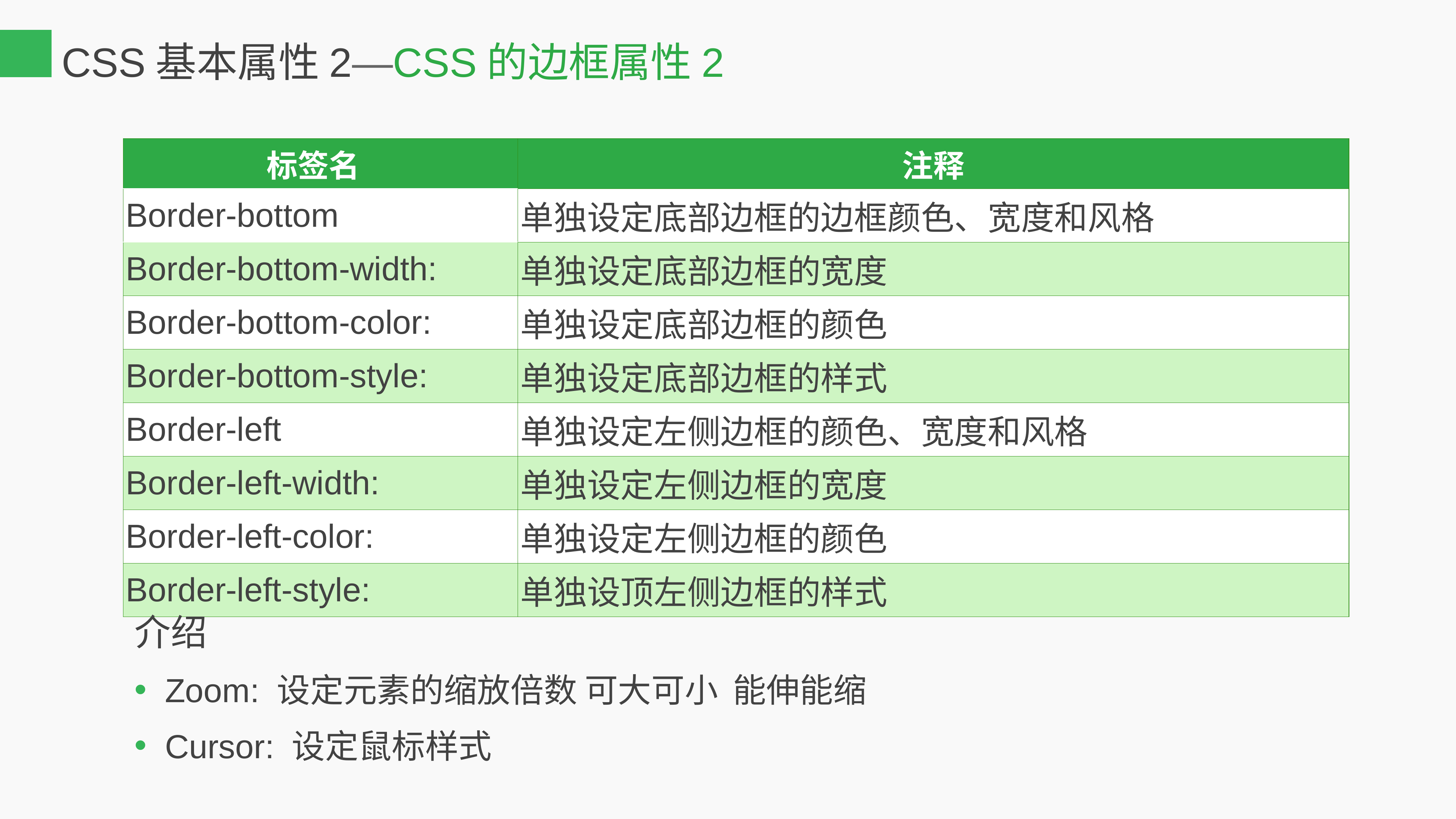

# CSS基本属性2—CSS的边框属性2
| 标签名 | 注释 |
| --- | --- |
| Border-bottom | 单独设定底部边框的边框颜色、宽度和风格 |
| Border-bottom-width: | 单独设定底部边框的宽度 |
| Border-bottom-color: | 单独设定底部边框的颜色 |
| Border-bottom-style: | 单独设定底部边框的样式 |
| Border-left | 单独设定左侧边框的颜色、宽度和风格 |
| Border-left-width: | 单独设定左侧边框的宽度 |
| Border-left-color: | 单独设定左侧边框的颜色 |
| Border-left-style: | 单独设顶左侧边框的样式 |
介绍
Zoom: 设定元素的缩放倍数 可大可小  能伸能缩
Cursor: 设定鼠标样式